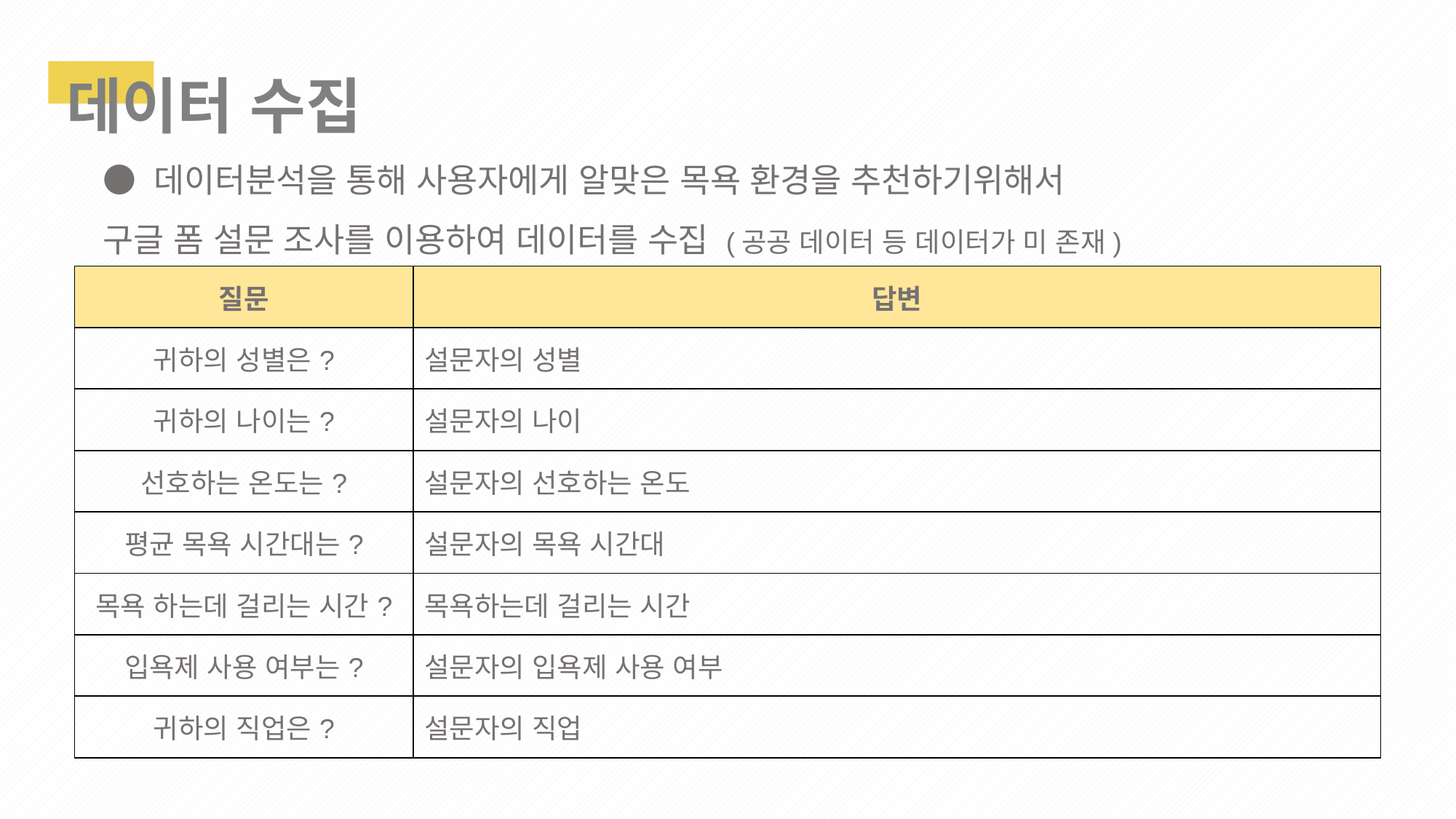

데이터 수집
● 데이터분석을 통해 사용자에게 알맞은 목욕 환경을 추천하기위해서
구글 폼 설문 조사를 이용하여 데이터를 수집 (공공 데이터 등 데이터가 미 존재)
| 질문 | 답변 |
| --- | --- |
| 귀하의 성별은? | 설문자의 성별 |
| 귀하의 나이는? | 설문자의 나이 |
| 선호하는 온도는? | 설문자의 선호하는 온도 |
| 평균 목욕 시간대는? | 설문자의 목욕 시간대 |
| 목욕 하는데 걸리는 시간? | 목욕하는데 걸리는 시간 |
| 입욕제 사용 여부는? | 설문자의 입욕제 사용 여부 |
| 귀하의 직업은? | 설문자의 직업 |